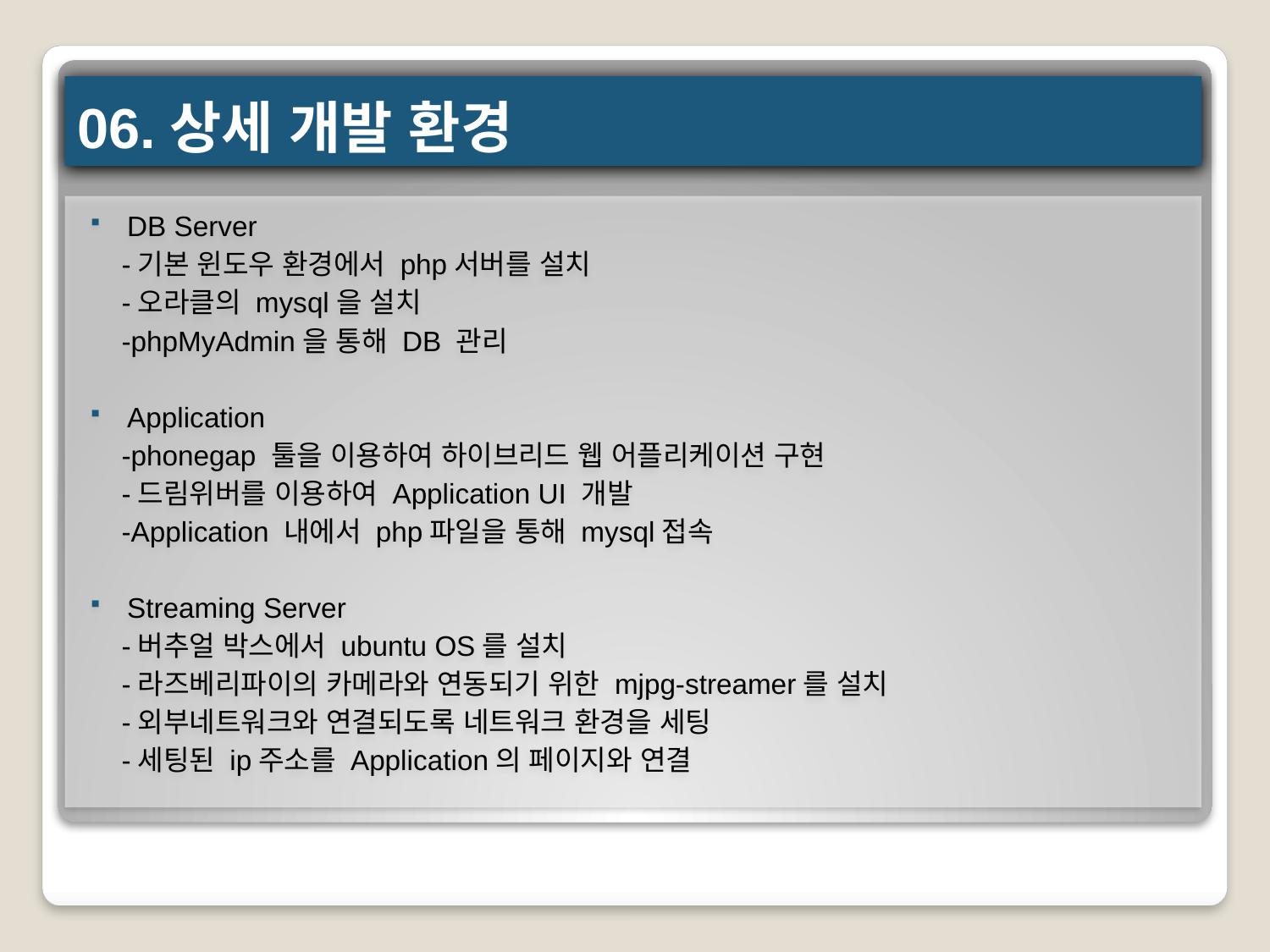

# 06.상세 개발 환경
DB Server
    -기본 윈도우 환경에서 php서버를 설치
    -오라클의 mysql을 설치
    -phpMyAdmin을 통해 DB 관리

Application
    -phonegap 툴을 이용하여 하이브리드 웹 어플리케이션 구현
    -드림위버를 이용하여 Application UI 개발
    -Application 내에서 php파일을 통해 mysql접속

Streaming Server
    -버추얼 박스에서 ubuntu OS를 설치
    -라즈베리파이의 카메라와 연동되기 위한 mjpg-streamer를 설치
    -외부네트워크와 연결되도록 네트워크 환경을 세팅
    -세팅된 ip주소를 Application의 페이지와 연결